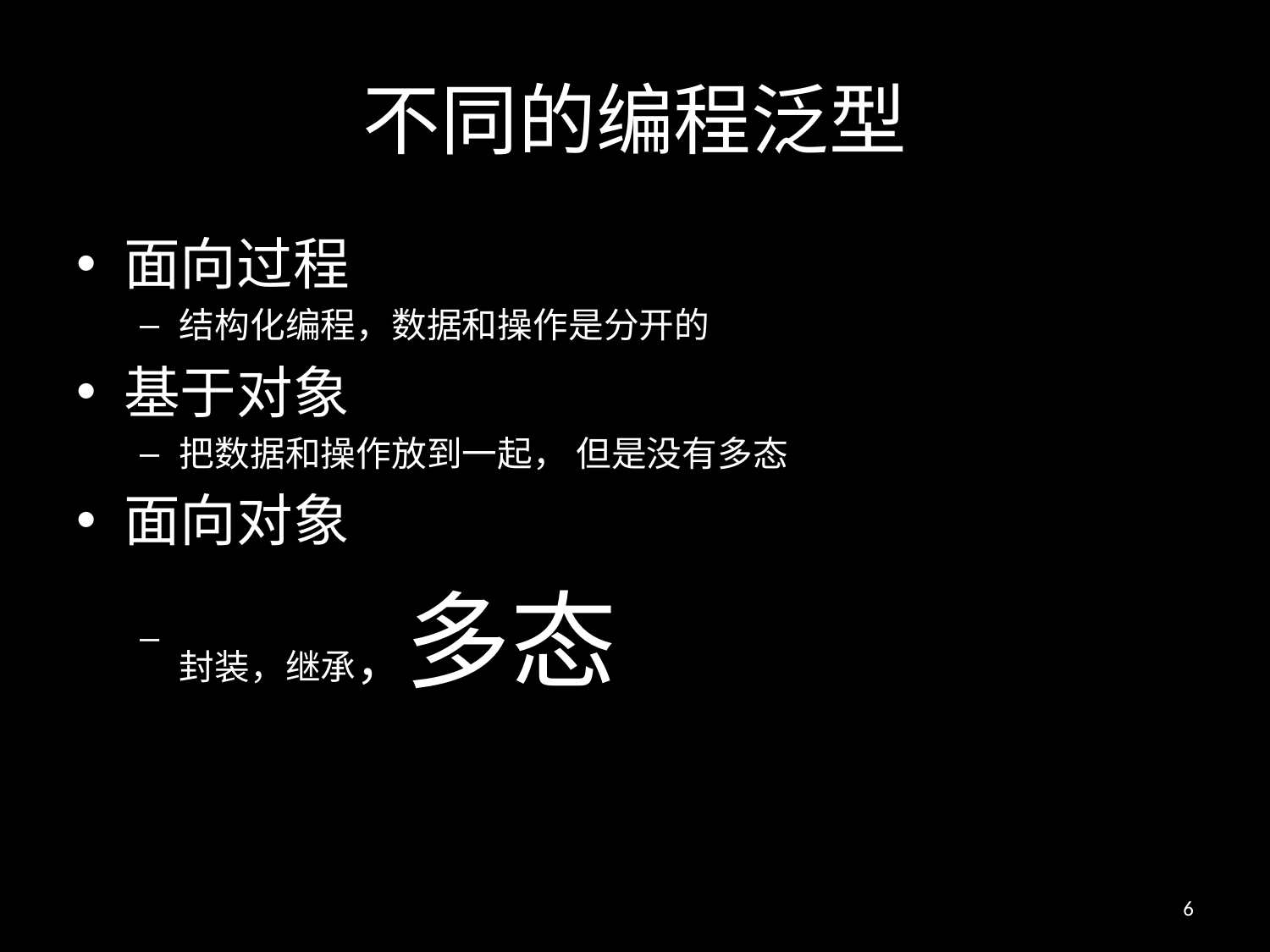

# 不同的编程泛型
面向过程
结构化编程，数据和操作是分开的
基于对象
把数据和操作放到一起， 但是没有多态
面向对象
封装，继承，多态
6